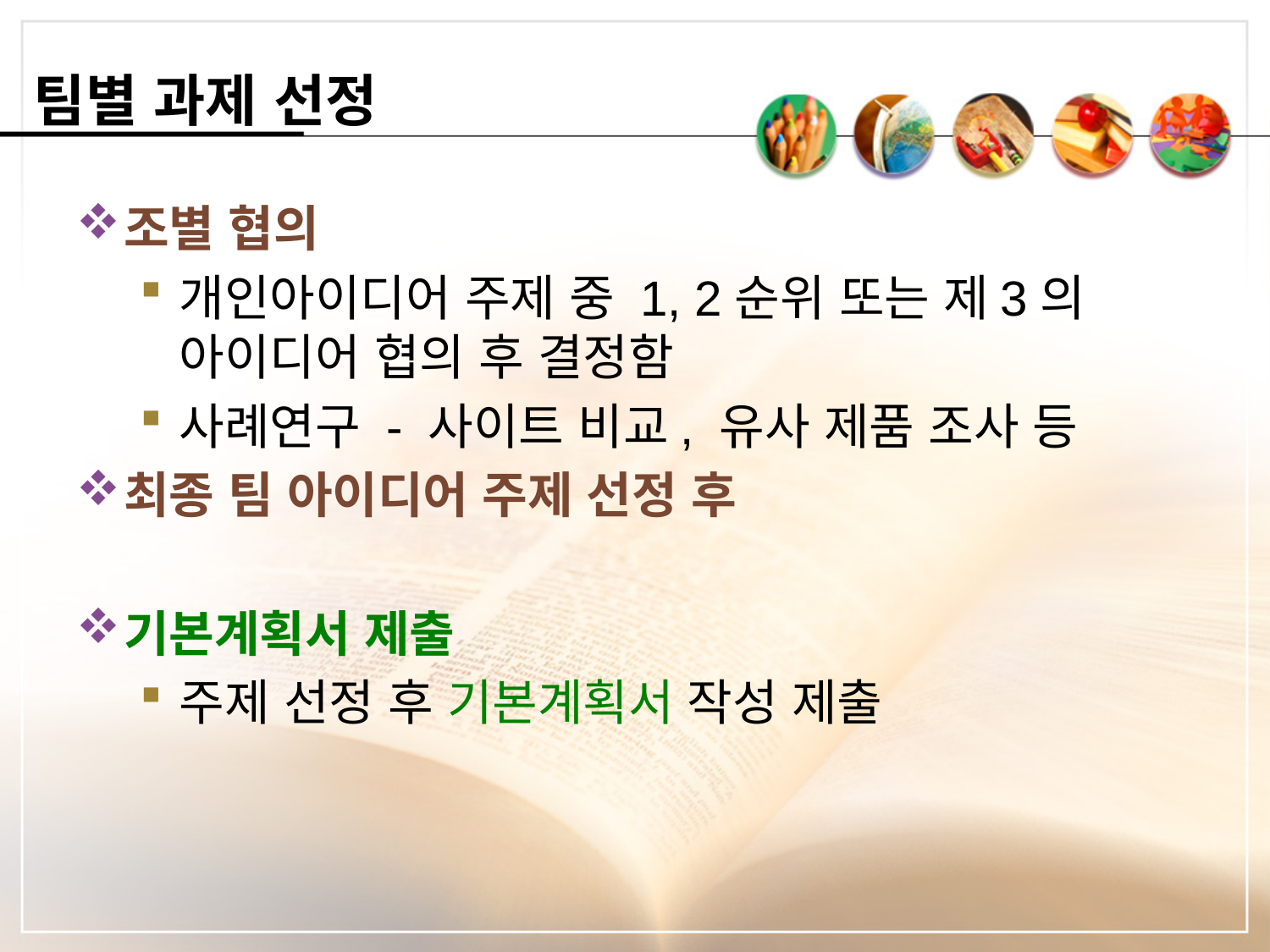

# 팀별 과제 선정
조별 협의
개인아이디어 주제 중 1, 2순위 또는 제3의 아이디어 협의 후 결정함
사례연구 - 사이트 비교, 유사 제품 조사 등
최종 팀 아이디어 주제 선정 후

기본계획서 제출
주제 선정 후 기본계획서 작성 제출